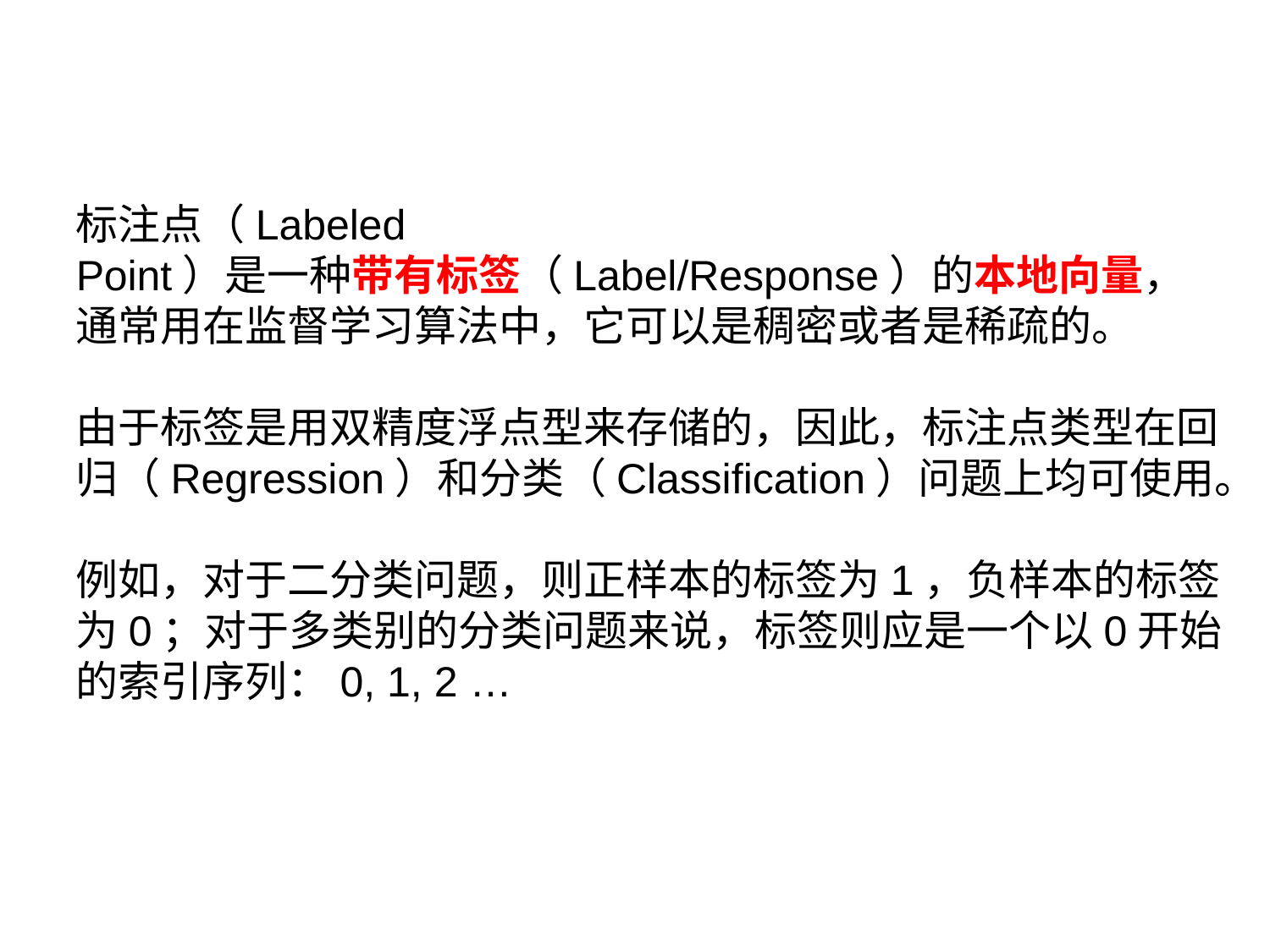

9.3.2 标注点
标注点（Labeled Point）是一种带有标签（Label/Response）的本地向量，通常用在监督学习算法中，它可以是稠密或者是稀疏的。

由于标签是用双精度浮点型来存储的，因此，标注点类型在回归（Regression）和分类（Classification）问题上均可使用。

例如，对于二分类问题，则正样本的标签为1，负样本的标签为0；对于多类别的分类问题来说，标签则应是一个以0开始的索引序列：0, 1, 2 …